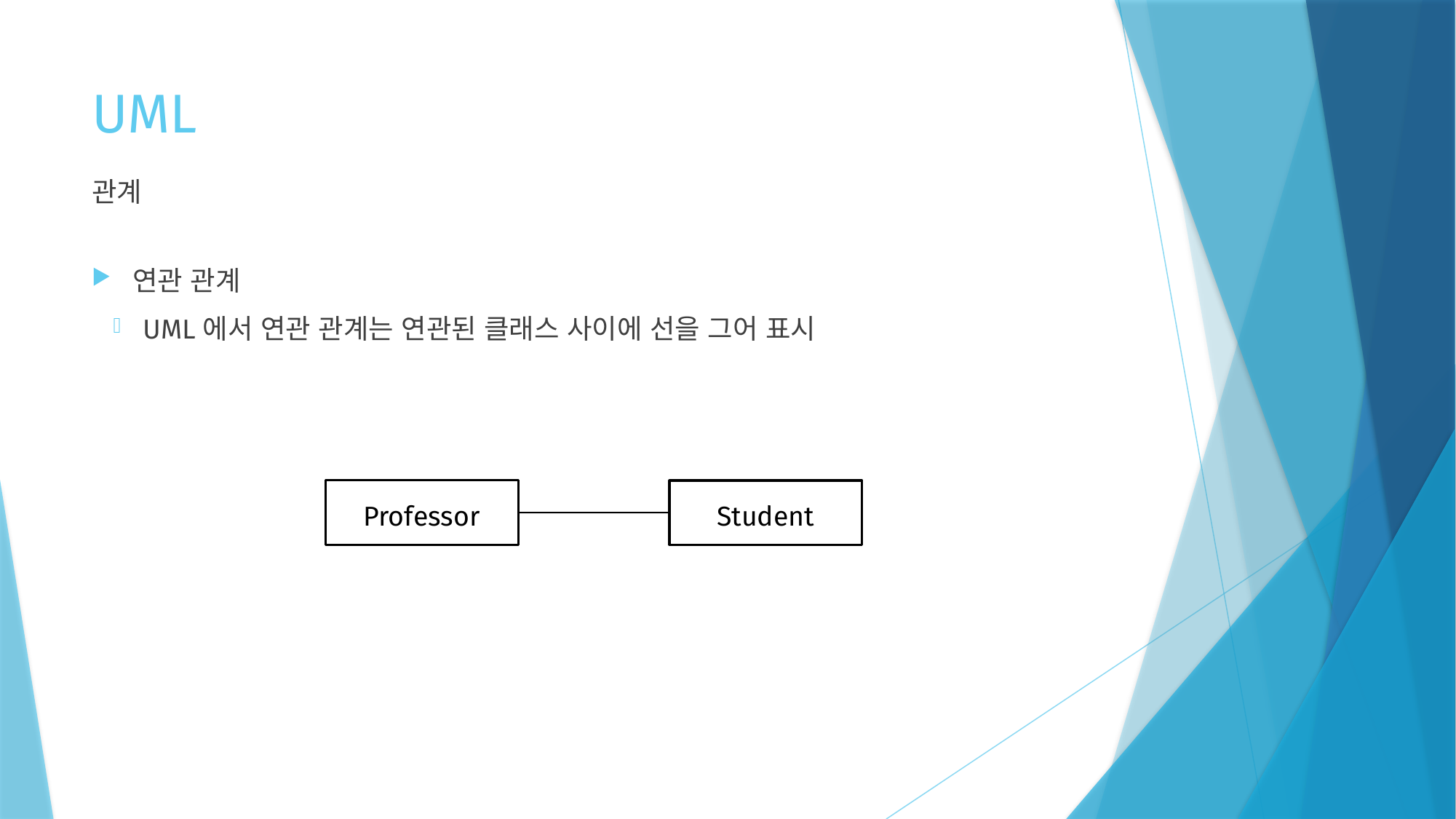

# UML
관계
연관 관계
UML에서 연관 관계는 연관된 클래스 사이에 선을 그어 표시
Professor
Student